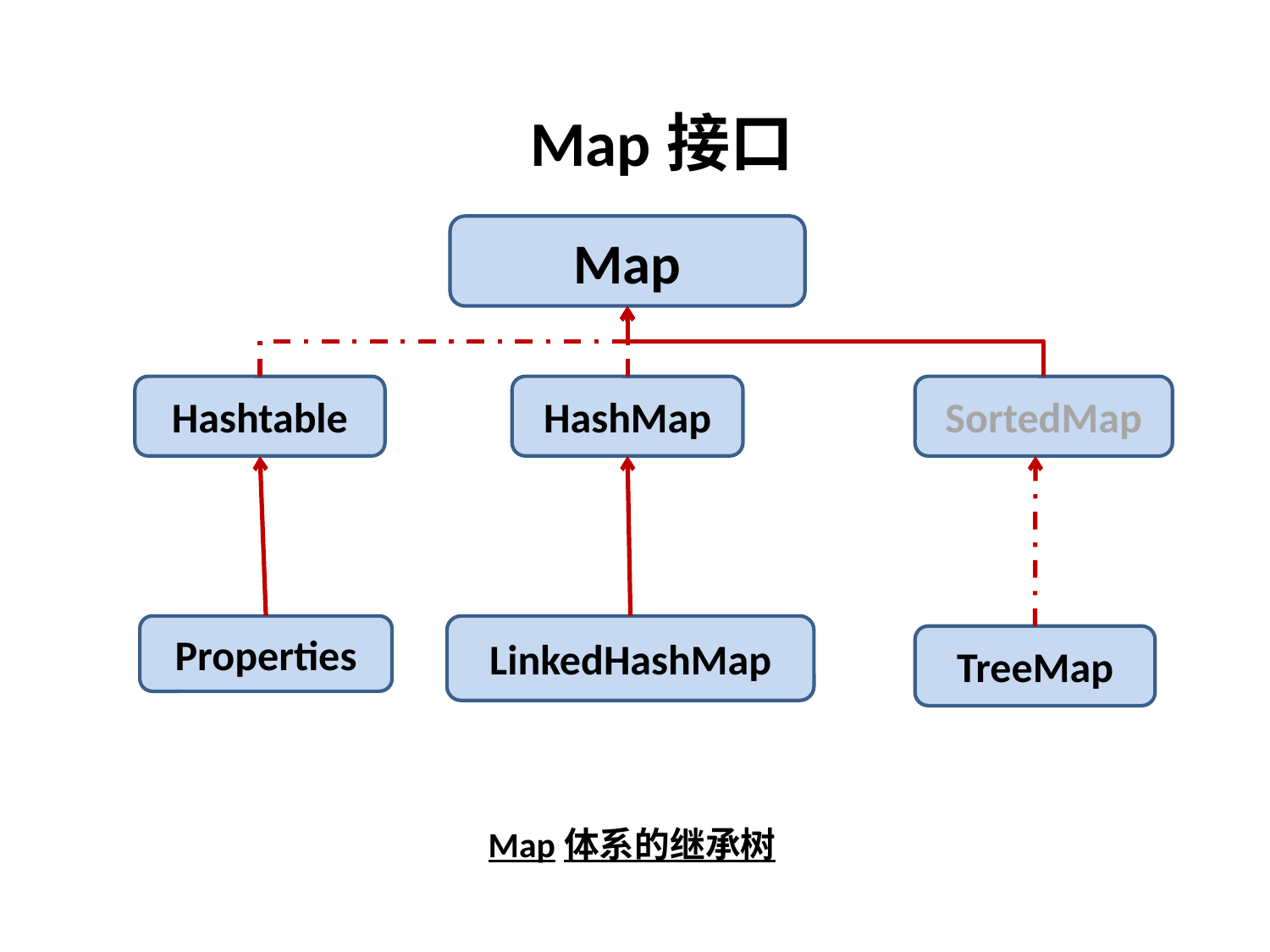

# Map接口
Map
SortedMap
Hashtable
HashMap
Properties
LinkedHashMap
TreeMap
Map体系的继承树